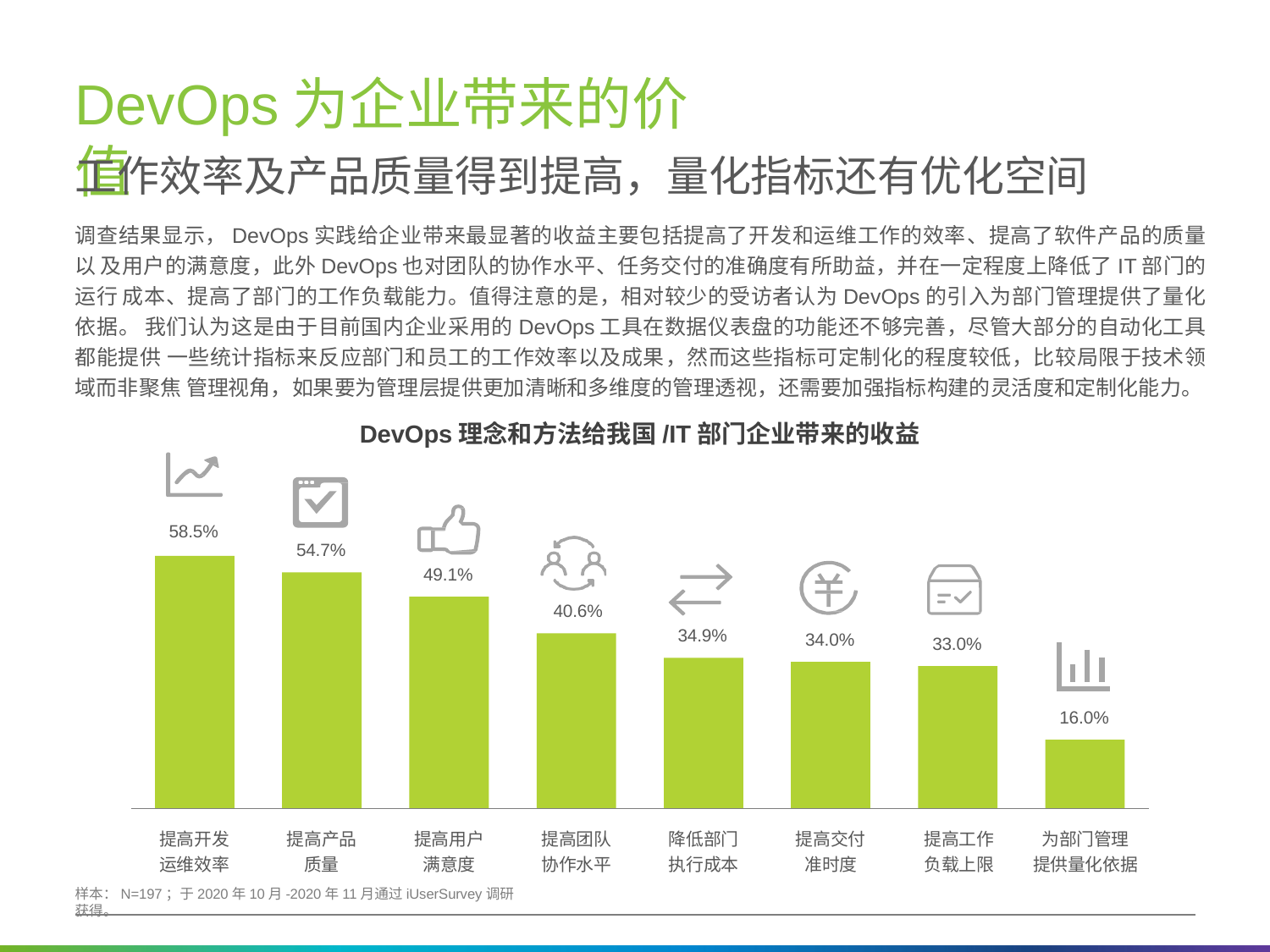

# DevOps为企业带来的价值
工作效率及产品质量得到提高，量化指标还有优化空间
调查结果显示，DevOps实践给企业带来最显著的收益主要包括提高了开发和运维工作的效率、提高了软件产品的质量以 及用户的满意度，此外DevOps也对团队的协作水平、任务交付的准确度有所助益，并在一定程度上降低了IT部门的运行 成本、提高了部门的工作负载能力。值得注意的是，相对较少的受访者认为DevOps的引入为部门管理提供了量化依据。 我们认为这是由于目前国内企业采用的DevOps工具在数据仪表盘的功能还不够完善，尽管大部分的自动化工具都能提供 一些统计指标来反应部门和员工的工作效率以及成果，然而这些指标可定制化的程度较低，比较局限于技术领域而非聚焦 管理视角，如果要为管理层提供更加清晰和多维度的管理透视，还需要加强指标构建的灵活度和定制化能力。
DevOps理念和方法给我国/IT部门企业带来的收益

58.5%
54.7%
49.1%
40.6%

34.9%
34.0%
33.0%

16.0%

| 提高开发 | 提高产品 | 提高用户 | 提高团队 | 降低部门 | 提高交付 | 提高工作 | 为部门管理 |
| --- | --- | --- | --- | --- | --- | --- | --- |
| 运维效率 | 质量 | 满意度 | 协作水平 | 执行成本 | 准时度 | 负载上限 | 提供量化依据 |
样本：N=197；于2020年10月-2020年11月通过iUserSurvey调研获得。

28